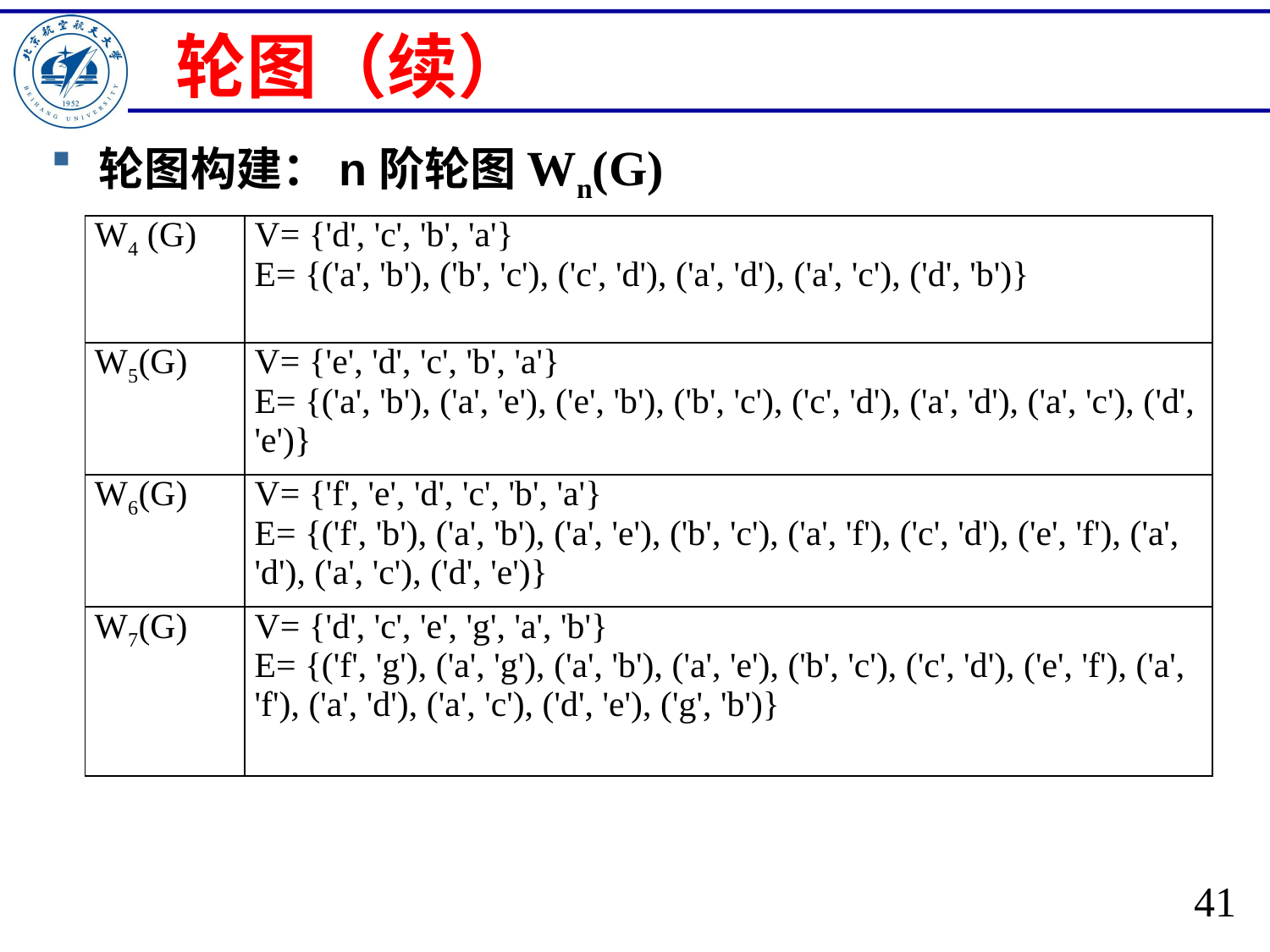

# 轮图（续）
轮图构建：n阶轮图Wn(G)

| W4 (G) | V= {'d', 'c', 'b', 'a'} E= {('a', 'b'), ('b', 'c'), ('c', 'd'), ('a', 'd'), ('a', 'c'), ('d', 'b')} |
| --- | --- |
| W5(G) | V= {'e', 'd', 'c', 'b', 'a'} E= {('a', 'b'), ('a', 'e'), ('e', 'b'), ('b', 'c'), ('c', 'd'), ('a', 'd'), ('a', 'c'), ('d', 'e')} |
| W6(G) | V= {'f', 'e', 'd', 'c', 'b', 'a'} E= {('f', 'b'), ('a', 'b'), ('a', 'e'), ('b', 'c'), ('a', 'f'), ('c', 'd'), ('e', 'f'), ('a', 'd'), ('a', 'c'), ('d', 'e')} |
| W7(G) | V= {'d', 'c', 'e', 'g', 'a', 'b'} E= {('f', 'g'), ('a', 'g'), ('a', 'b'), ('a', 'e'), ('b', 'c'), ('c', 'd'), ('e', 'f'), ('a', 'f'), ('a', 'd'), ('a', 'c'), ('d', 'e'), ('g', 'b')} |